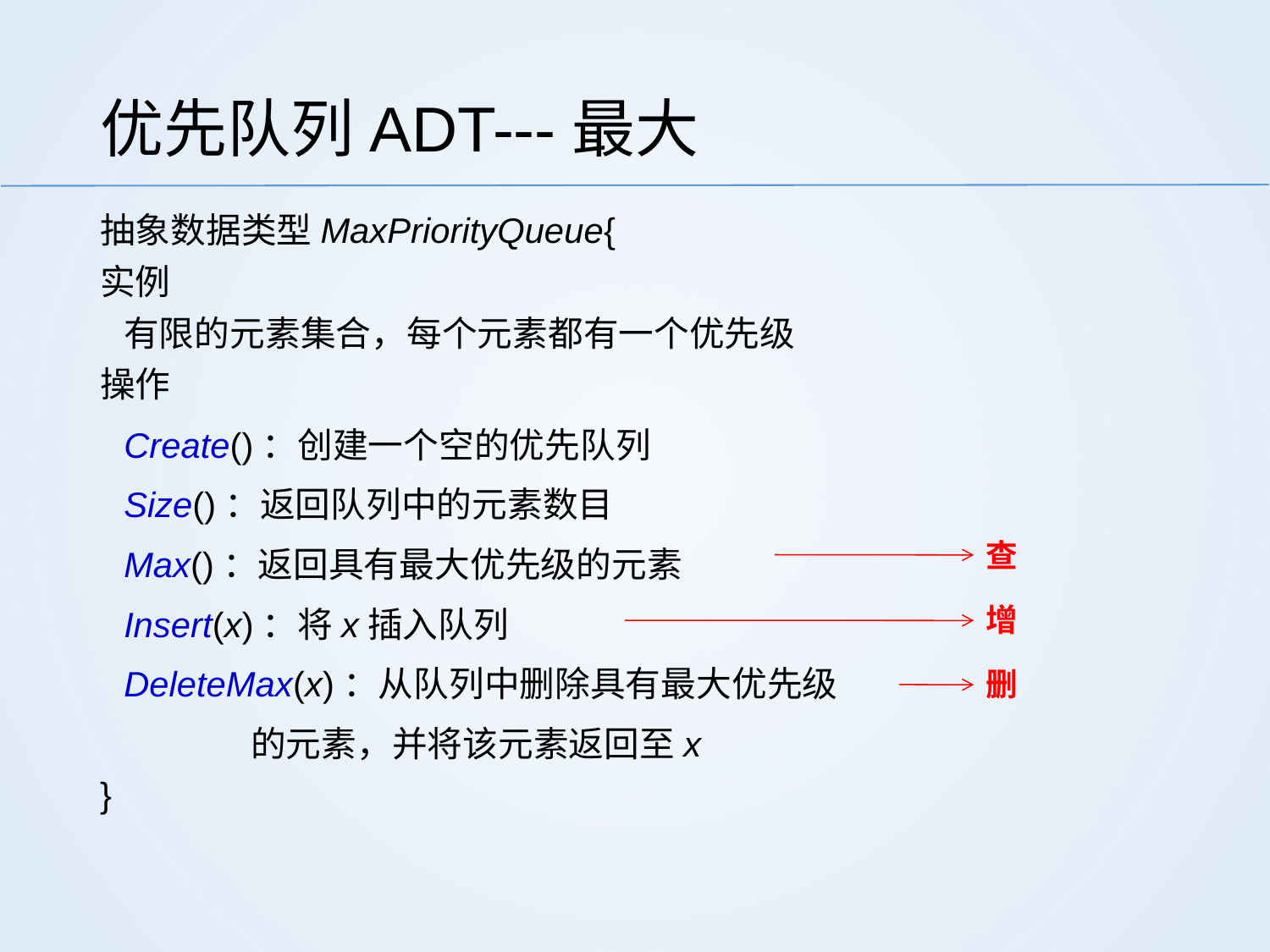

# 优先队列ADT---最大
抽象数据类型MaxPriorityQueue{
实例
	有限的元素集合，每个元素都有一个优先级
操作
	Create()：创建一个空的优先队列
	Size()：返回队列中的元素数目
	Max()：返回具有最大优先级的元素
	Insert(x)：将x插入队列
	DeleteMax(x)：从队列中删除具有最大优先级
		的元素，并将该元素返回至x
}
查
增
删